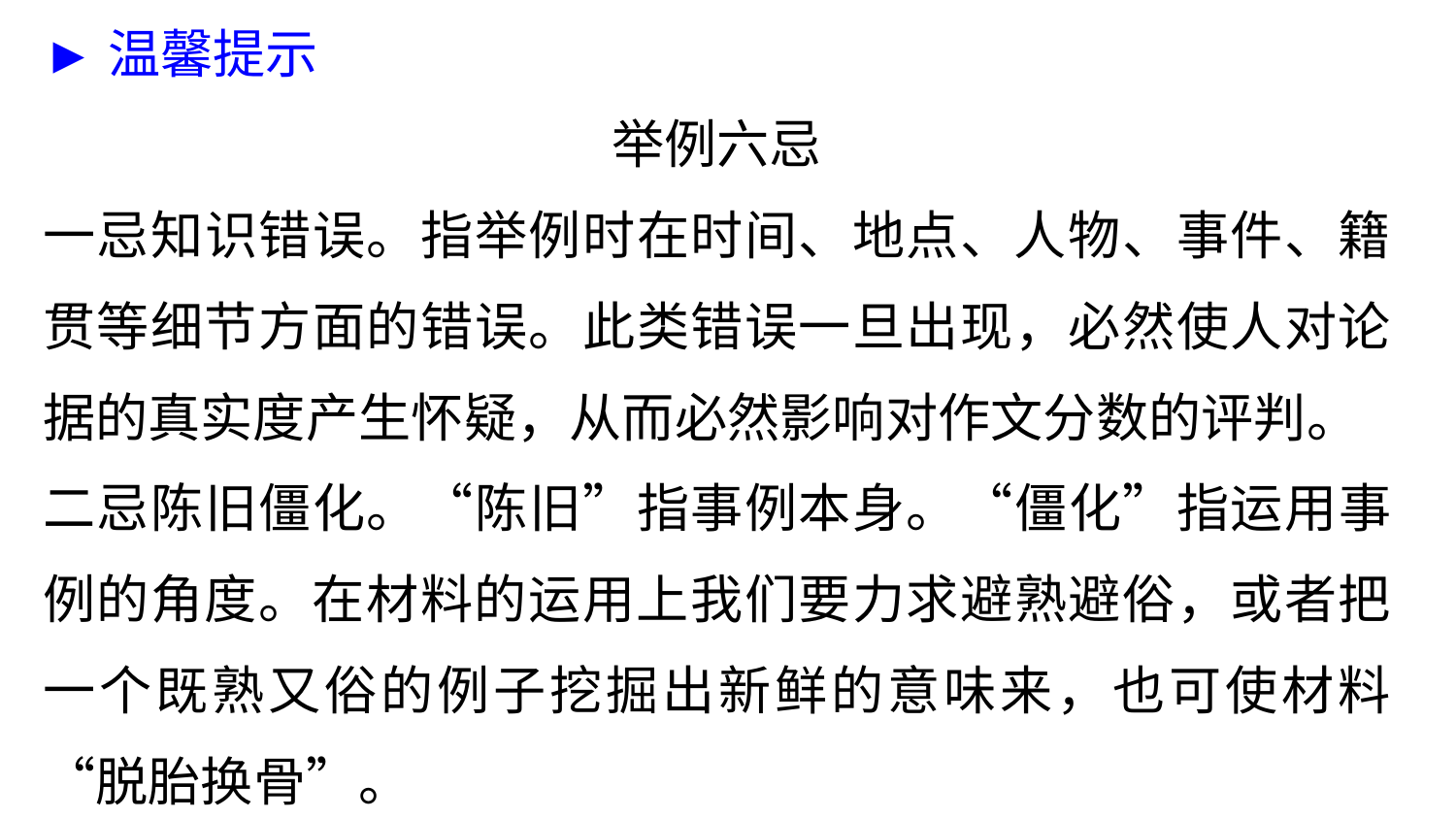

►温馨提示
举例六忌
一忌知识错误。指举例时在时间、地点、人物、事件、籍贯等细节方面的错误。此类错误一旦出现，必然使人对论据的真实度产生怀疑，从而必然影响对作文分数的评判。
二忌陈旧僵化。“陈旧”指事例本身。“僵化”指运用事例的角度。在材料的运用上我们要力求避熟避俗，或者把一个既熟又俗的例子挖掘出新鲜的意味来，也可使材料“脱胎换骨”。